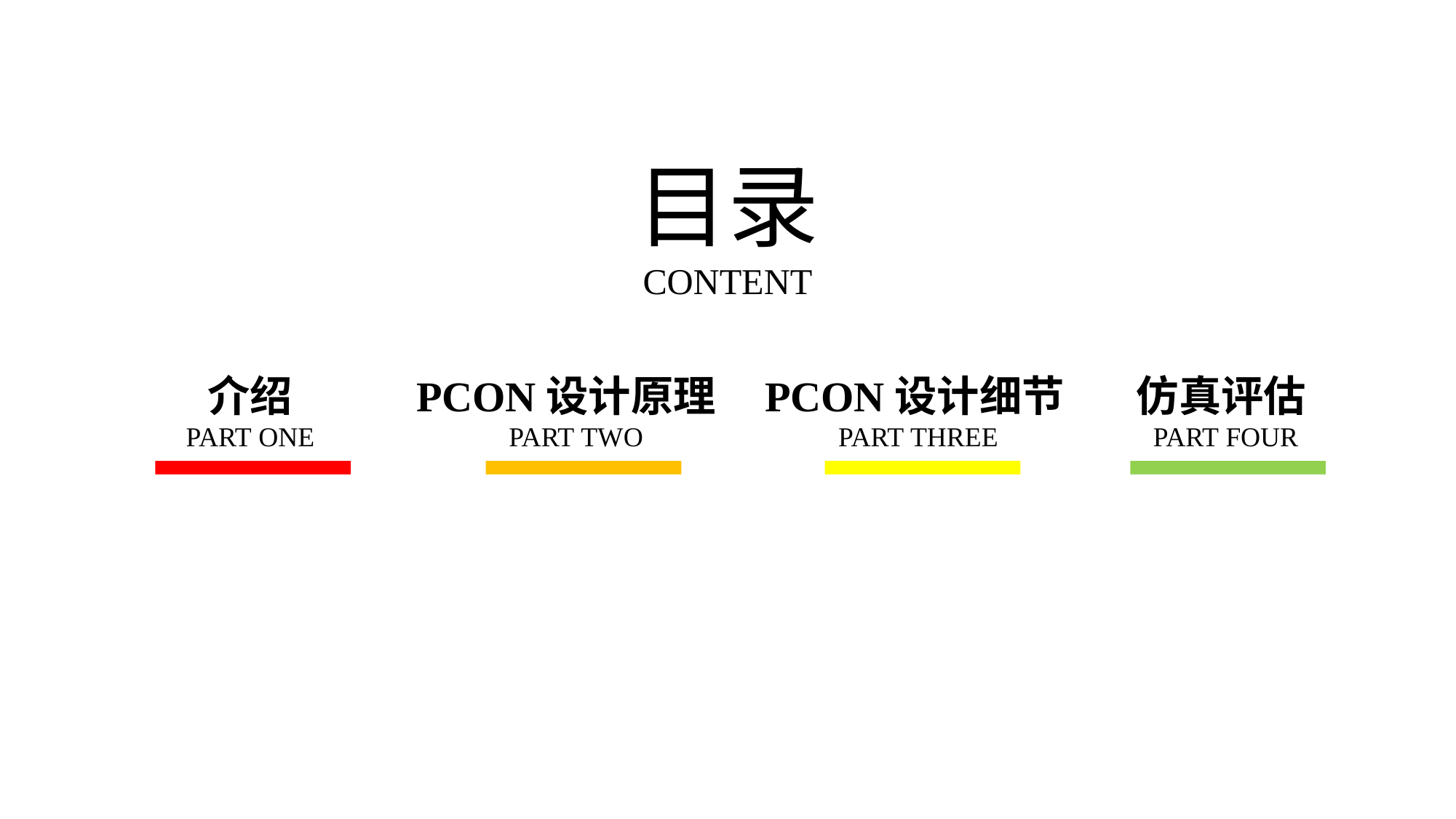

目录
CONTENT
介绍
PCON设计原理
PCON设计细节
仿真评估
PART ONE
PART TWO
PART THREE
PART FOUR